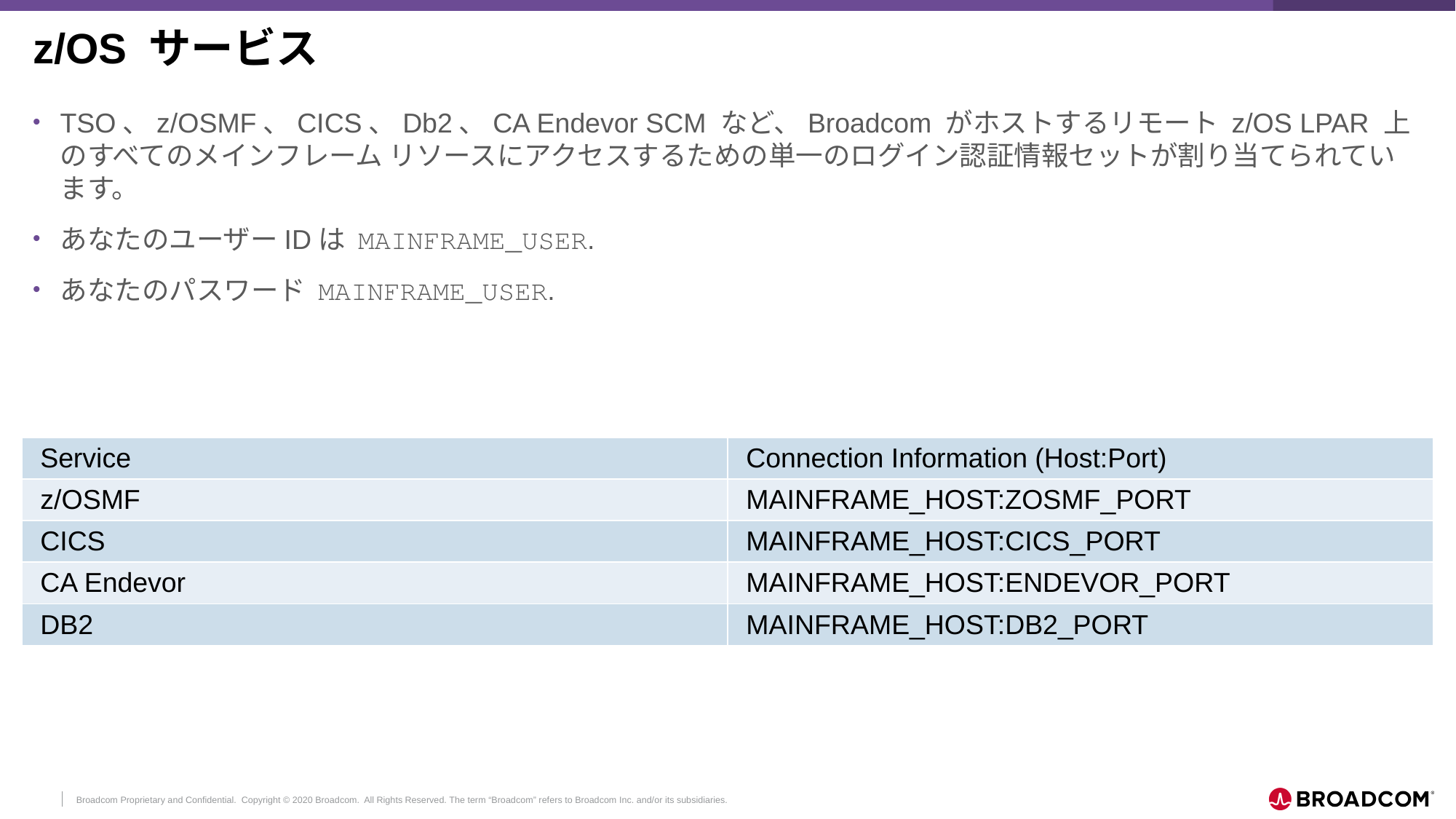

# z/OS サービス
TSO、z/OSMF、CICS、Db2、CA Endevor SCM など、Broadcom がホストするリモート z/OS LPAR 上のすべてのメインフレーム リソースにアクセスするための単一のログイン認証情報セットが割り当てられています。
あなたのユーザーIDは MAINFRAME_USER.
あなたのパスワード MAINFRAME_USER.
| Service | Connection Information (Host:Port) |
| --- | --- |
| z/OSMF | MAINFRAME\_HOST:ZOSMF\_PORT |
| CICS | MAINFRAME\_HOST:CICS\_PORT |
| CA Endevor | MAINFRAME\_HOST:ENDEVOR\_PORT |
| DB2 | MAINFRAME\_HOST:DB2\_PORT |